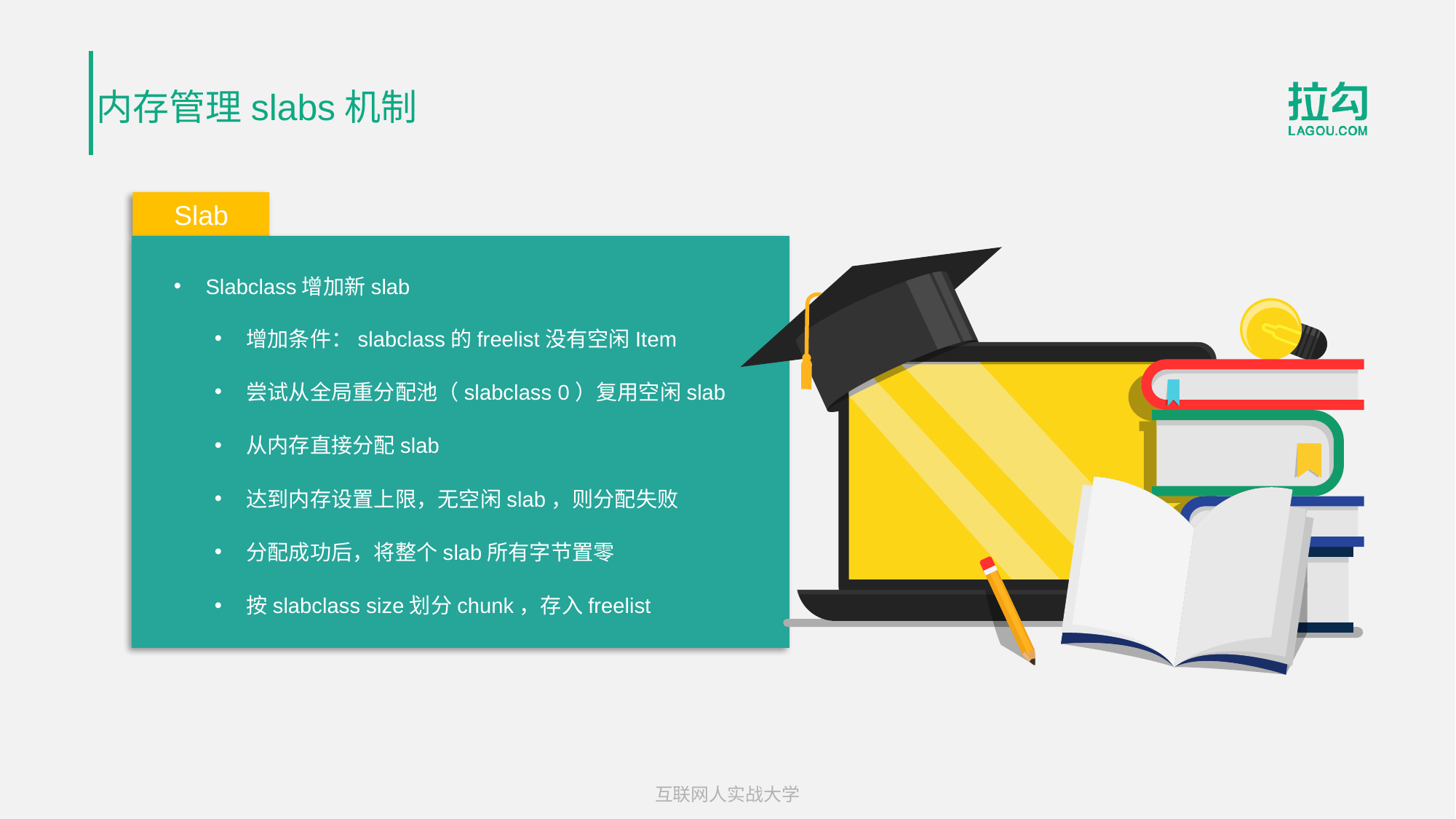

# 内存管理slabs机制

Slab

Slabclass增加新slab

增加条件：slabclass的freelist没有空闲Item
尝试从全局重分配池（slabclass 0）复用空闲slab
从内存直接分配slab
达到内存设置上限，无空闲slab，则分配失败
分配成功后，将整个slab所有字节置零
按slabclass size划分chunk，存入freelist